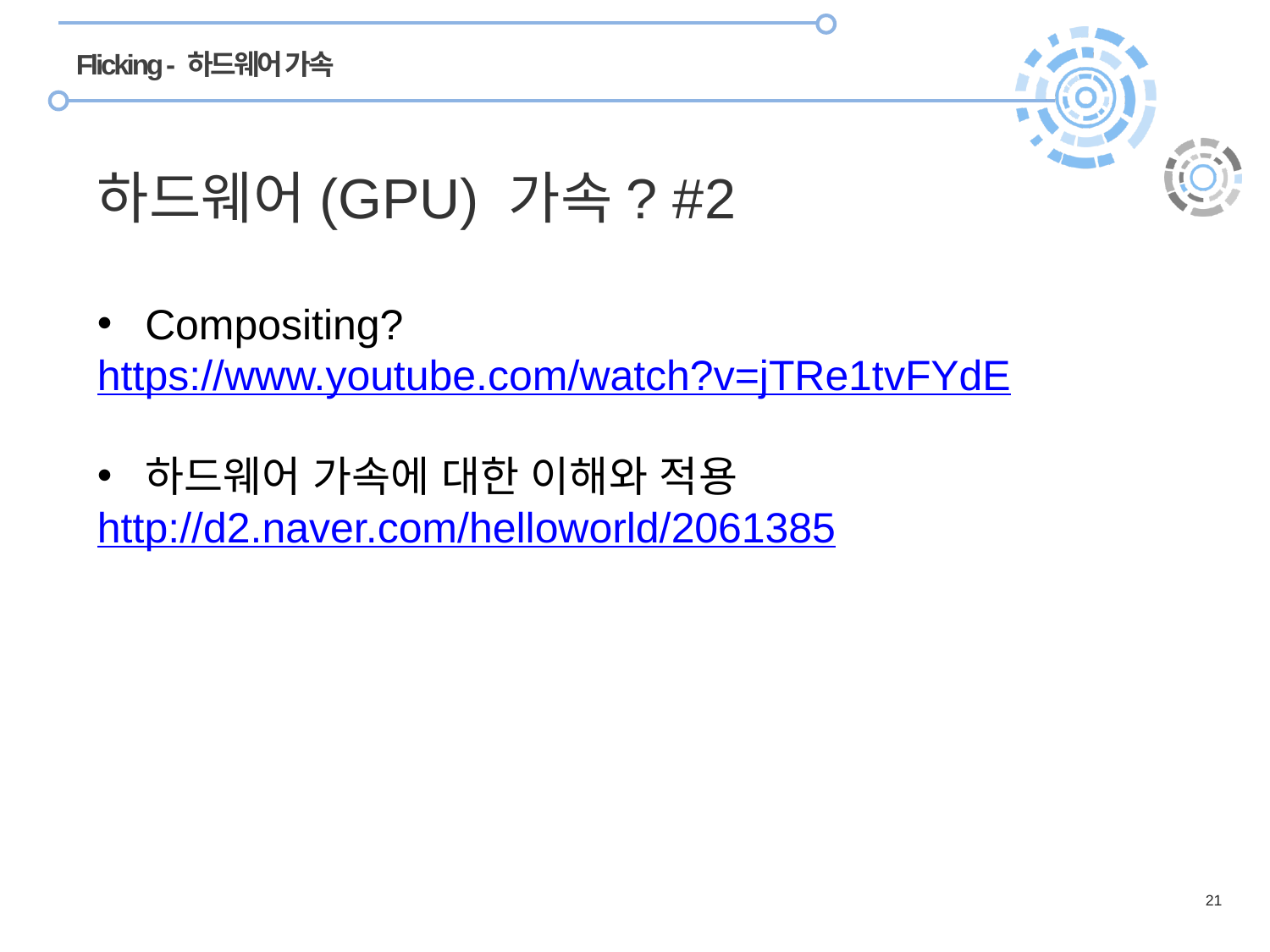

Flicking - 하드웨어 가속
하드웨어(GPU) 가속? #2

Compositing?
https://www.youtube.com/watch?v=jTRe1tvFYdE

하드웨어 가속에 대한 이해와 적용
http://d2.naver.com/helloworld/2061385